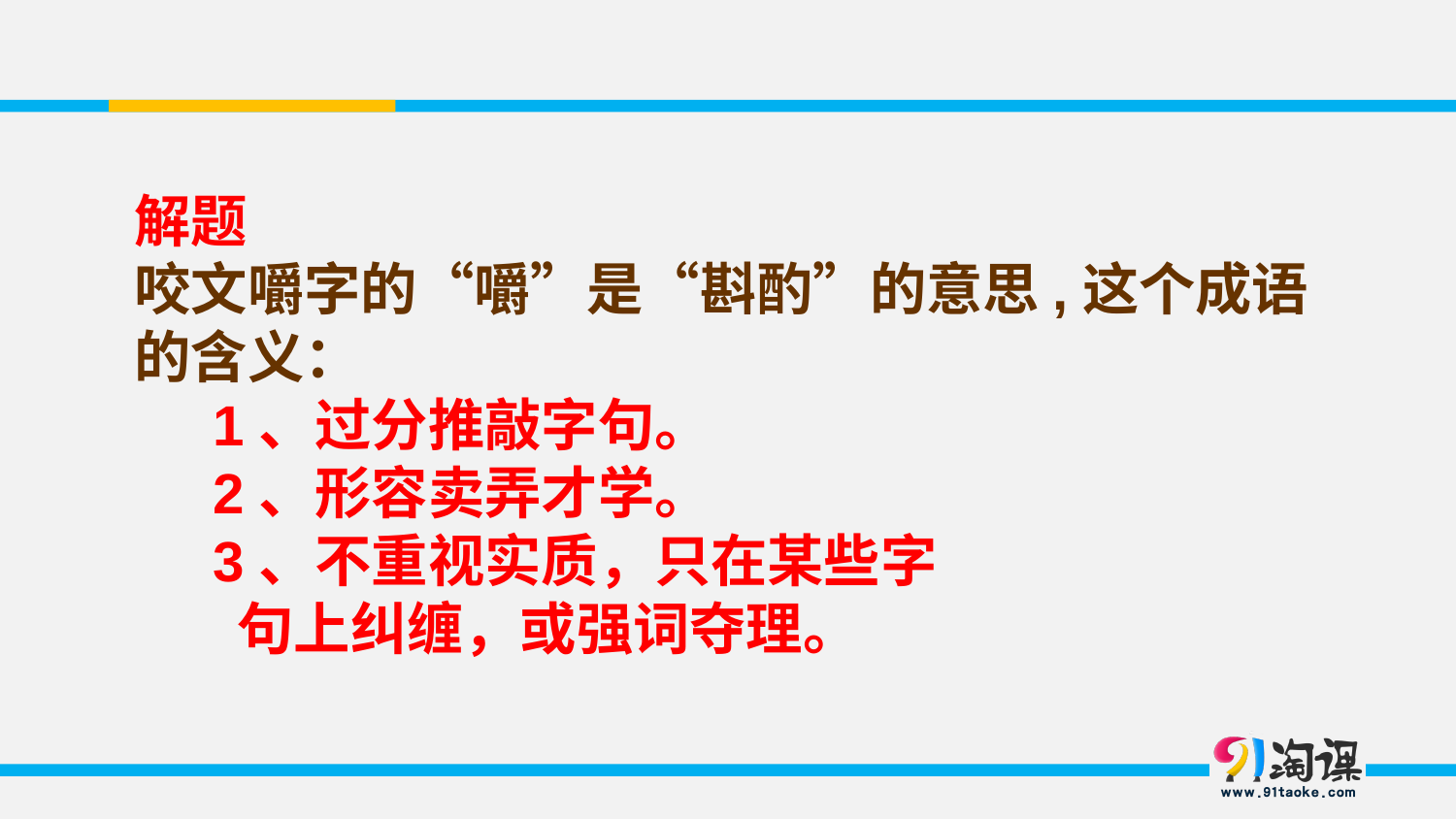

解题
咬文嚼字的“嚼”是“斟酌”的意思,这个成语的含义：
     1、过分推敲字句。
     2、形容卖弄才学。
     3、不重视实质，只在某些字
        句上纠缠，或强词夺理。